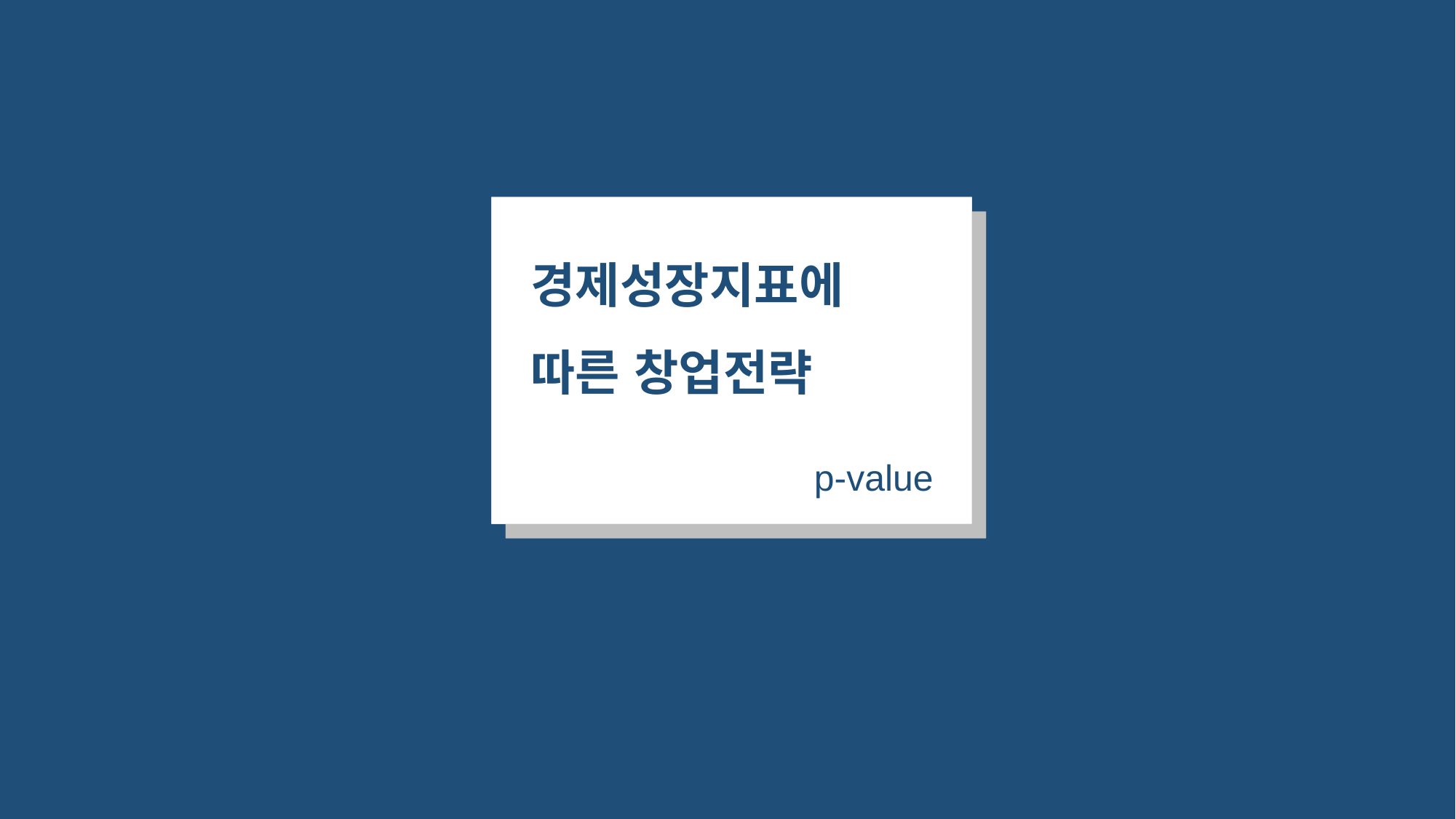

해외직접투자가
국내 시장에 미치는 영향
p-value

경제성장지표에따른 창업전략
p-value
2023.04.10(월)
박현호(발표자)
유효현(조장)
이병열, 이현정, 장성식